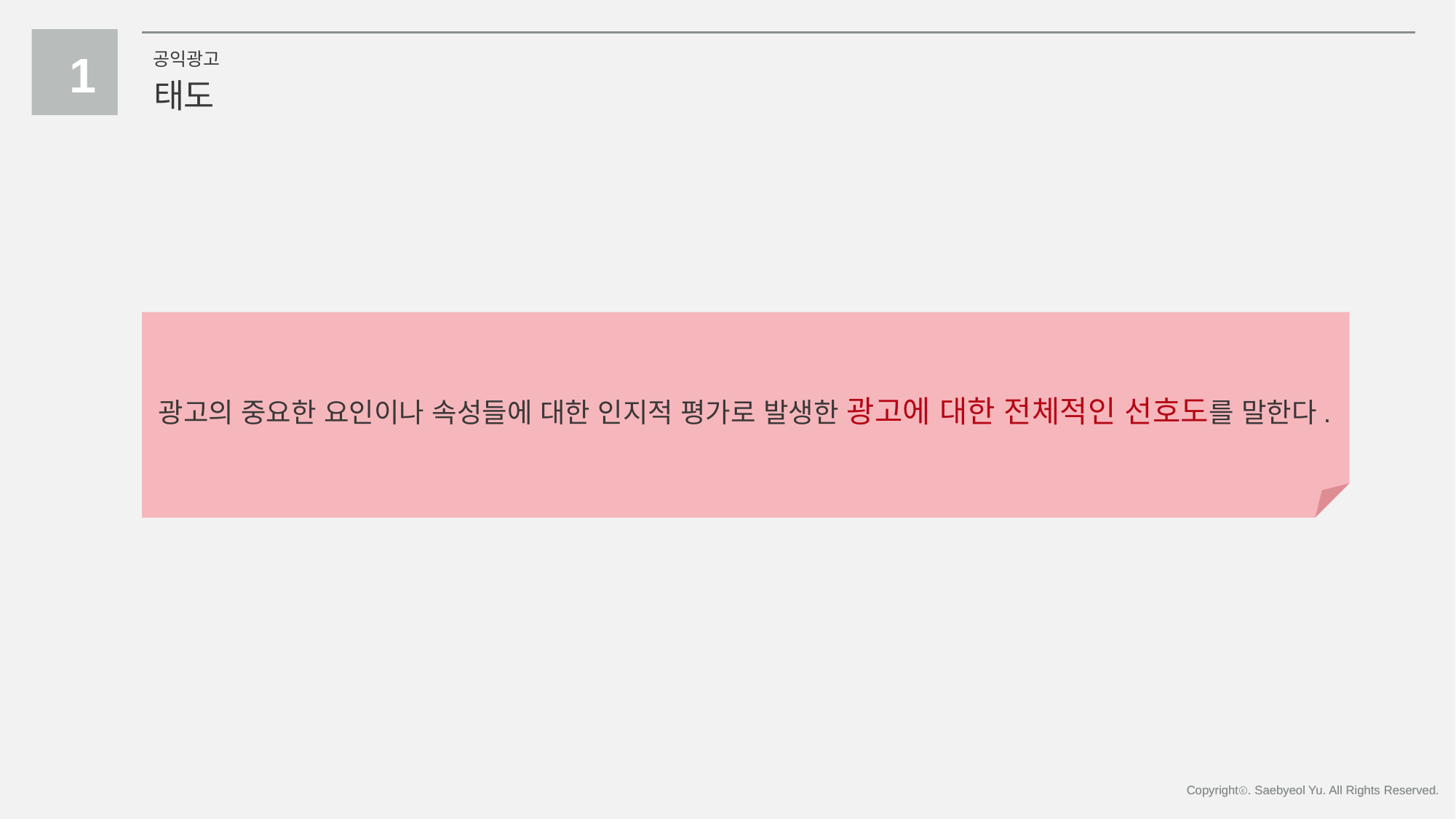

1
공익광고
태도

광고의 중요한 요인이나 속성들에 대한 인지적 평가로 발생한 광고에 대한 전체적인 선호도를 말한다.
Copyrightⓒ. Saebyeol Yu. All Rights Reserved.